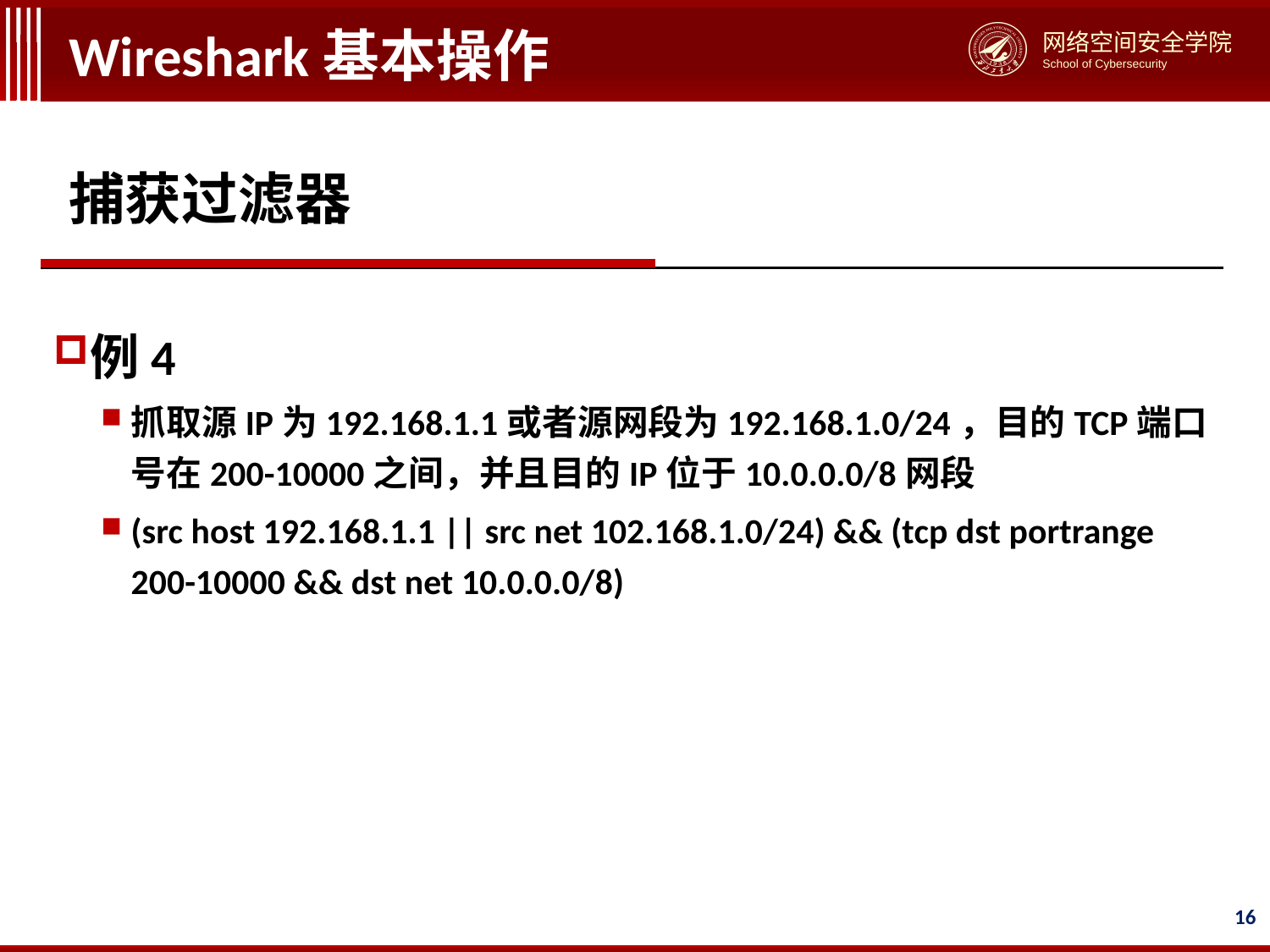

# Wireshark基本操作
捕获过滤器
例4
抓取源IP为192.168.1.1或者源网段为192.168.1.0/24，目的TCP端口号在200-10000之间，并且目的IP位于10.0.0.0/8网段
(src host 192.168.1.1 || src net 102.168.1.0/24) && (tcp dst portrange 200-10000 && dst net 10.0.0.0/8)